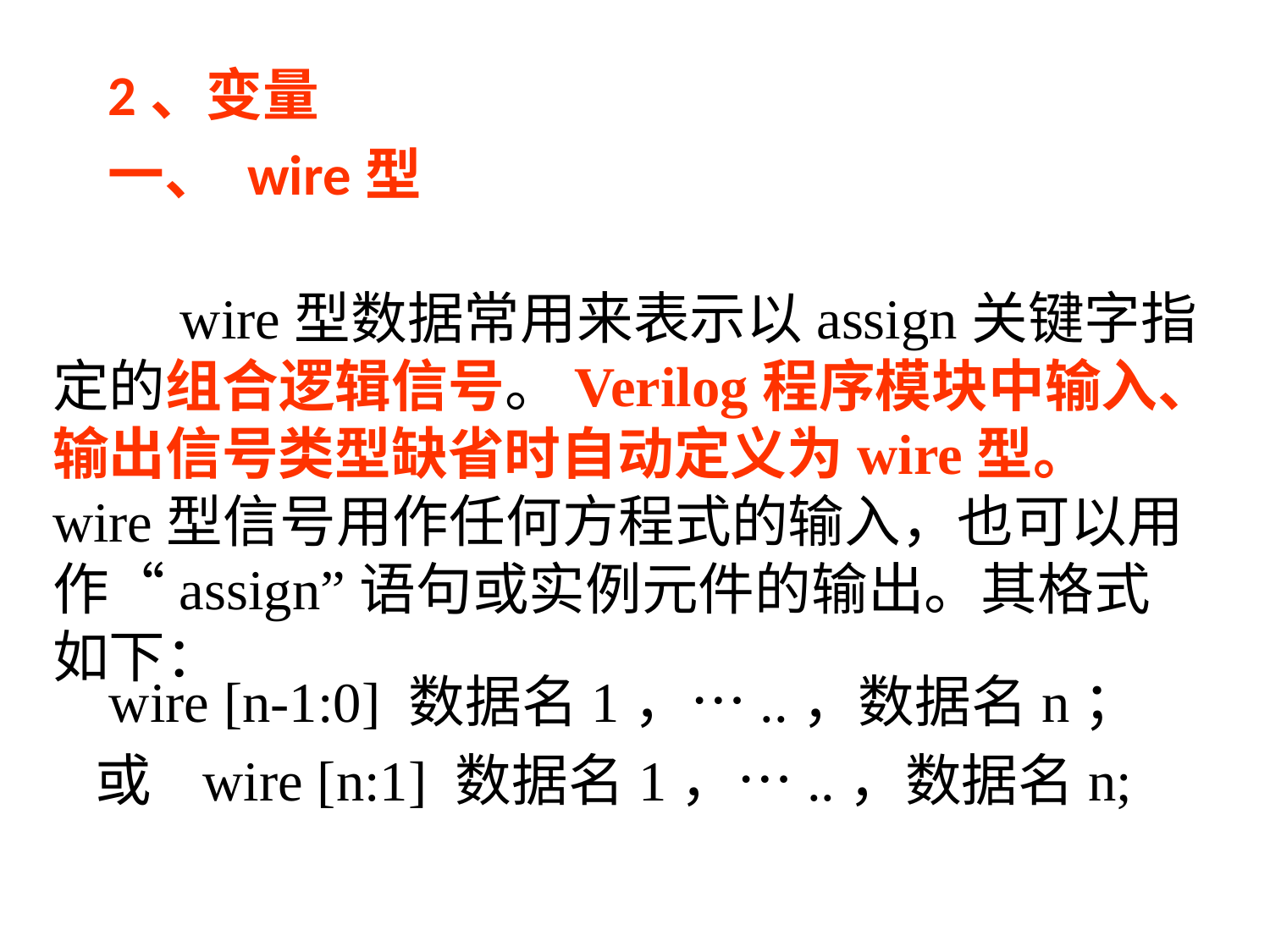

2、变量
一、 wire型
         wire型数据常用来表示以assign关键字指定的组合逻辑信号。Verilog程序模块中输入、输出信号类型缺省时自动定义为wire型。 wire型信号用作任何方程式的输入，也可以用作“assign”语句或实例元件的输出。其格式如下：
 wire [n-1:0] 数据名1，…..，数据名n；
或   wire [n:1] 数据名1，…..，数据名n;